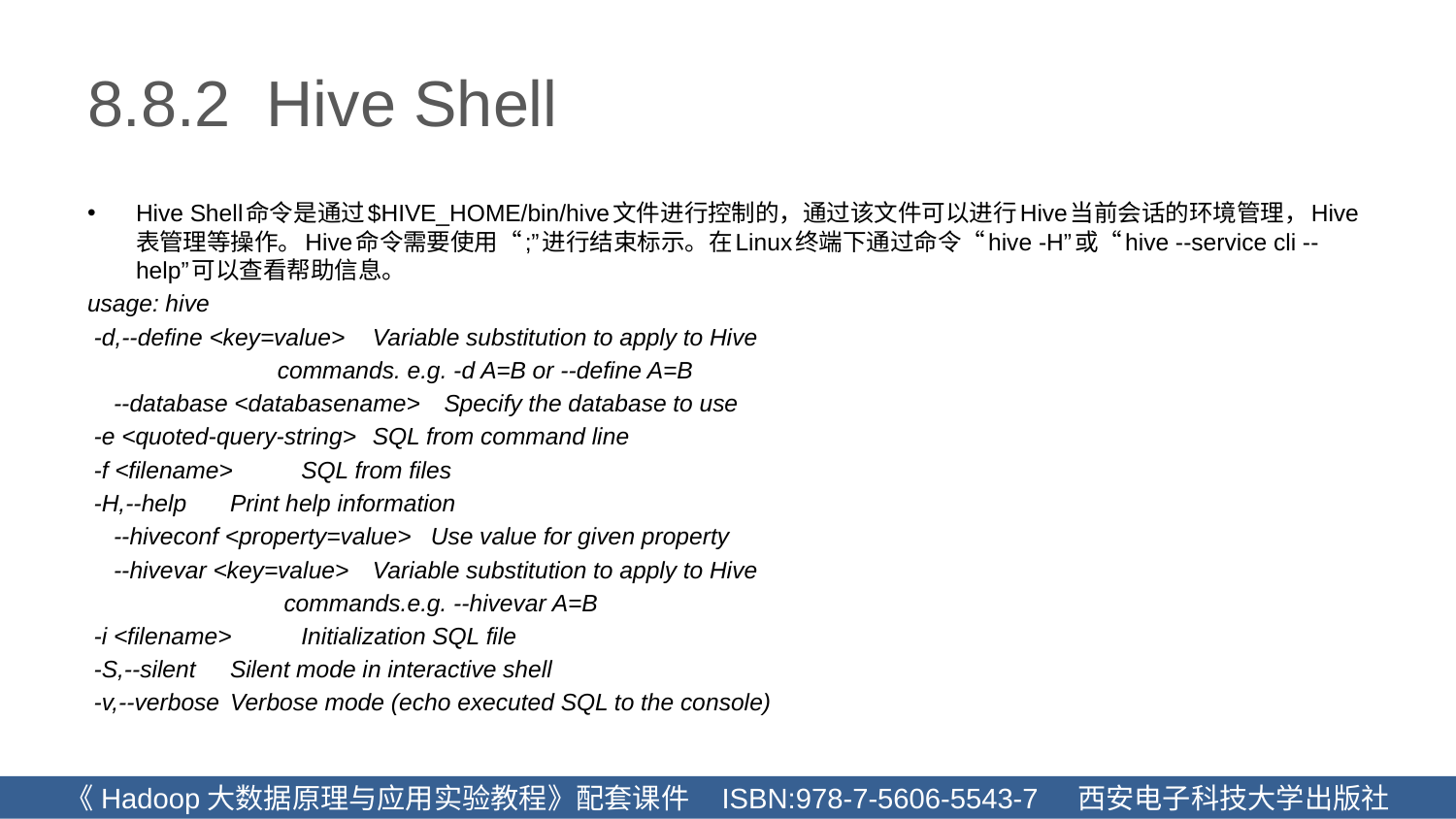

# 8.8.2  Hive Shell
Hive Shell命令是通过$HIVE_HOME/bin/hive文件进行控制的，通过该文件可以进行Hive当前会话的环境管理，Hive表管理等操作。Hive命令需要使用“;”进行结束标示。在Linux终端下通过命令“hive -H”或“hive --service cli --help”可以查看帮助信息。
usage: hive
 -d,--define <key=value>	Variable substitution to apply to Hive
                             commands. e.g. -d A=B or --define A=B
    --database <databasename>	Specify the database to use
 -e <quoted-query-string>	SQL from command line
 -f <filename>		SQL from files
 -H,--help 			Print help information
    --hiveconf <property=value>   Use value for given property
    --hivevar <key=value>	Variable substitution to apply to Hive
                              commands.e.g. --hivevar A=B
 -i <filename>		Initialization SQL file
 -S,--silent 			Silent mode in interactive shell
 -v,--verbose		Verbose mode (echo executed SQL to the console)